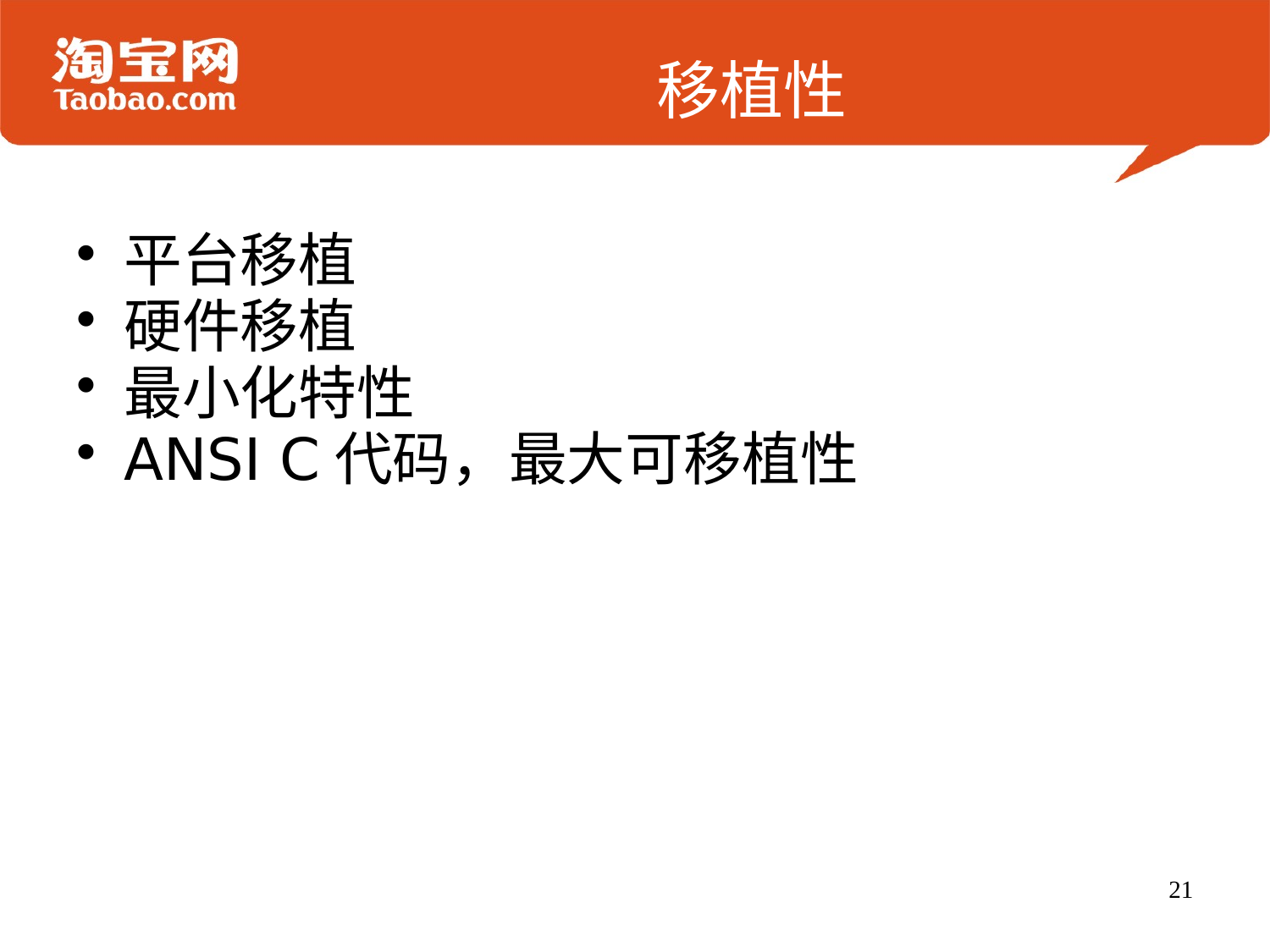

# 移植性
平台移植
硬件移植
最小化特性
ANSI C代码，最大可移植性

21